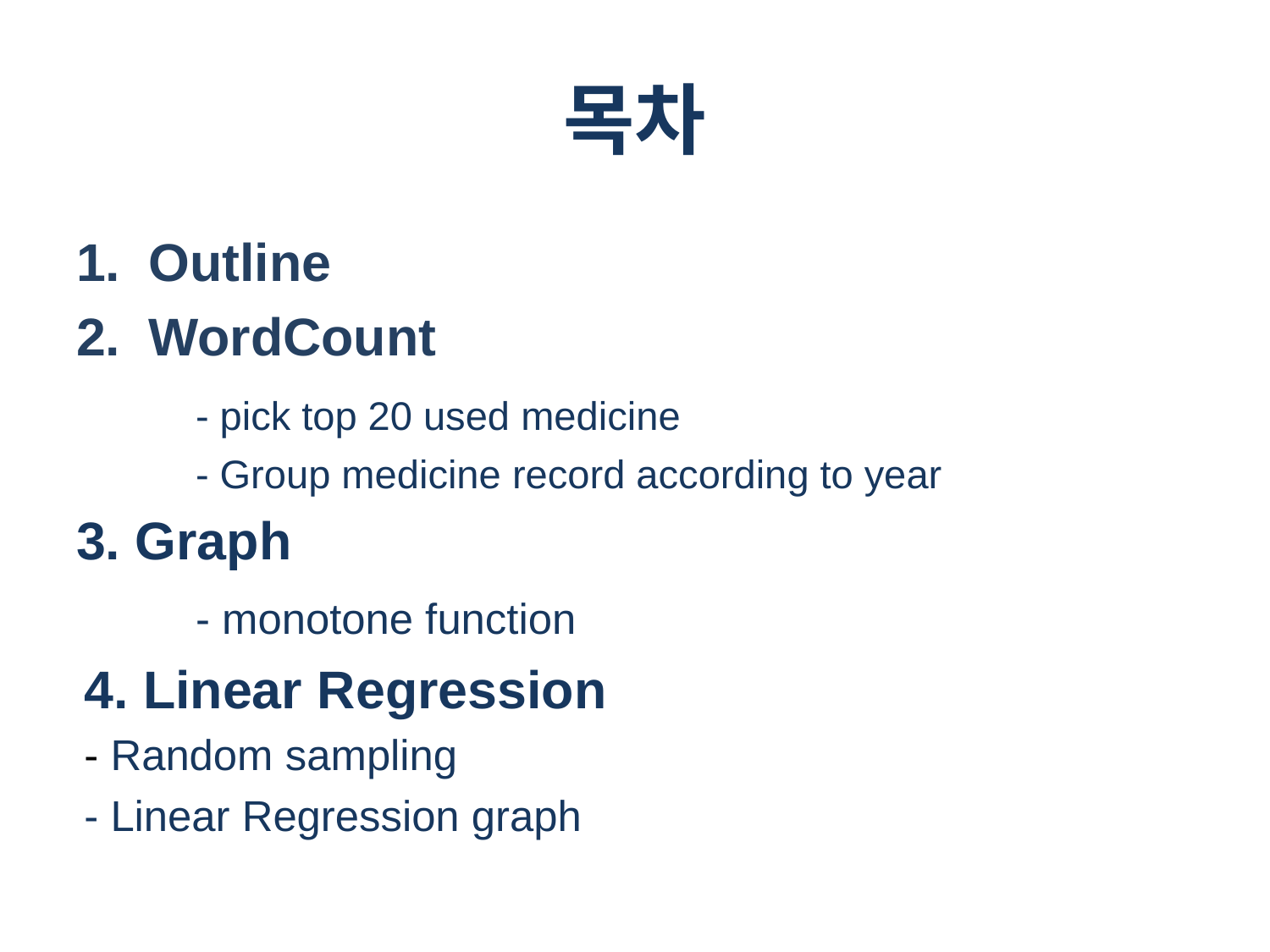

# 목차
Outline
WordCount
	- pick top 20 used medicine
	- Group medicine record according to year
3. Graph
	- monotone function
4. Linear Regression
	- Random sampling
	- Linear Regression graph